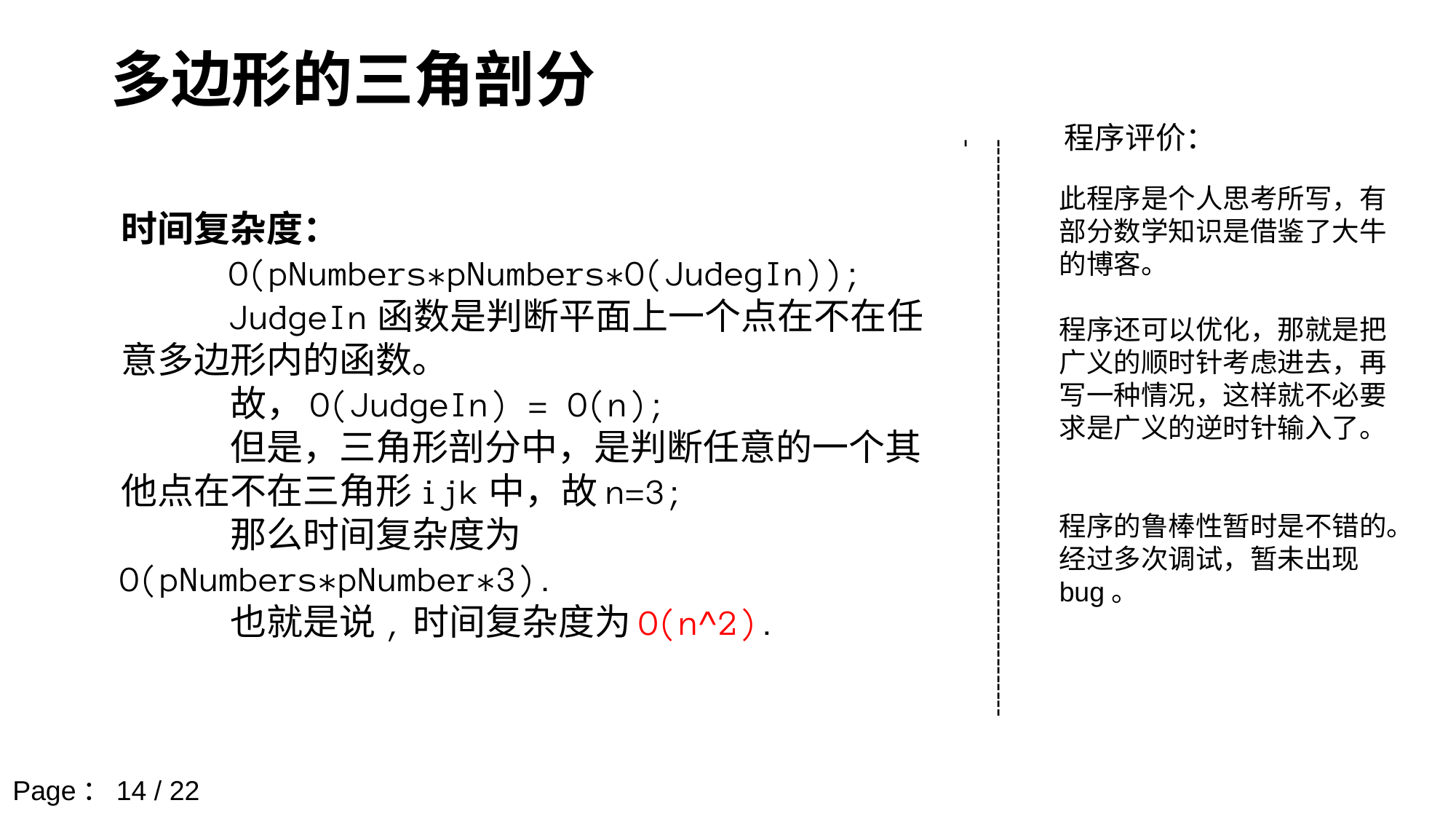

# 多边形的三角剖分
程序评价：
----------------------------------------------------------------------
此程序是个人思考所写，有部分数学知识是借鉴了大牛的博客。

程序还可以优化，那就是把广义的顺时针考虑进去，再写一种情况，这样就不必要求是广义的逆时针输入了。

程序的鲁棒性暂时是不错的。
经过多次调试，暂未出现bug。
时间复杂度：
	O(pNumbers*pNumbers*O(JudegIn));
	JudgeIn函数是判断平面上一个点在不在任意多边形内的函数。
	故，O(JudgeIn) = O(n);
	但是，三角形剖分中，是判断任意的一个其他点在不在三角形ijk中，故n=3;
	那么时间复杂度为O(pNumbers*pNumber*3).
	也就是说,时间复杂度为O(n^2).

Page：14 / 22